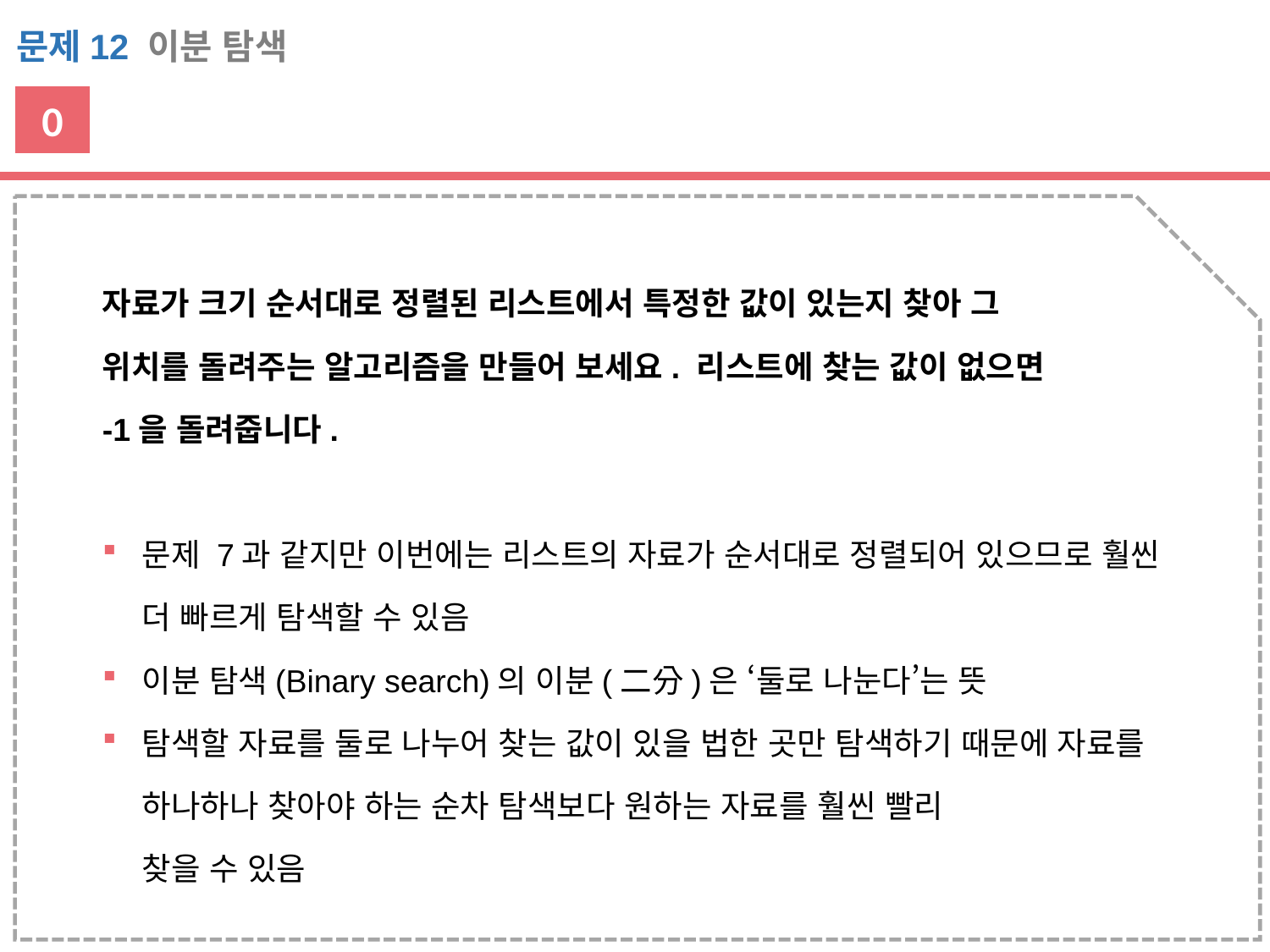

문제12 이분 탐색
0

자료가 크기 순서대로 정렬된 리스트에서 특정한 값이 있는지 찾아 그
위치를 돌려주는 알고리즘을 만들어 보세요. 리스트에 찾는 값이 없으면
-1을 돌려줍니다.

문제 7과 같지만 이번에는 리스트의 자료가 순서대로 정렬되어 있으므로 훨씬 더 빠르게 탐색할 수 있음
이분 탐색(Binary search)의 이분(二分)은 ‘둘로 나눈다’는 뜻
탐색할 자료를 둘로 나누어 찾는 값이 있을 법한 곳만 탐색하기 때문에 자료를 하나하나 찾아야 하는 순차 탐색보다 원하는 자료를 훨씬 빨리
찾을 수 있음